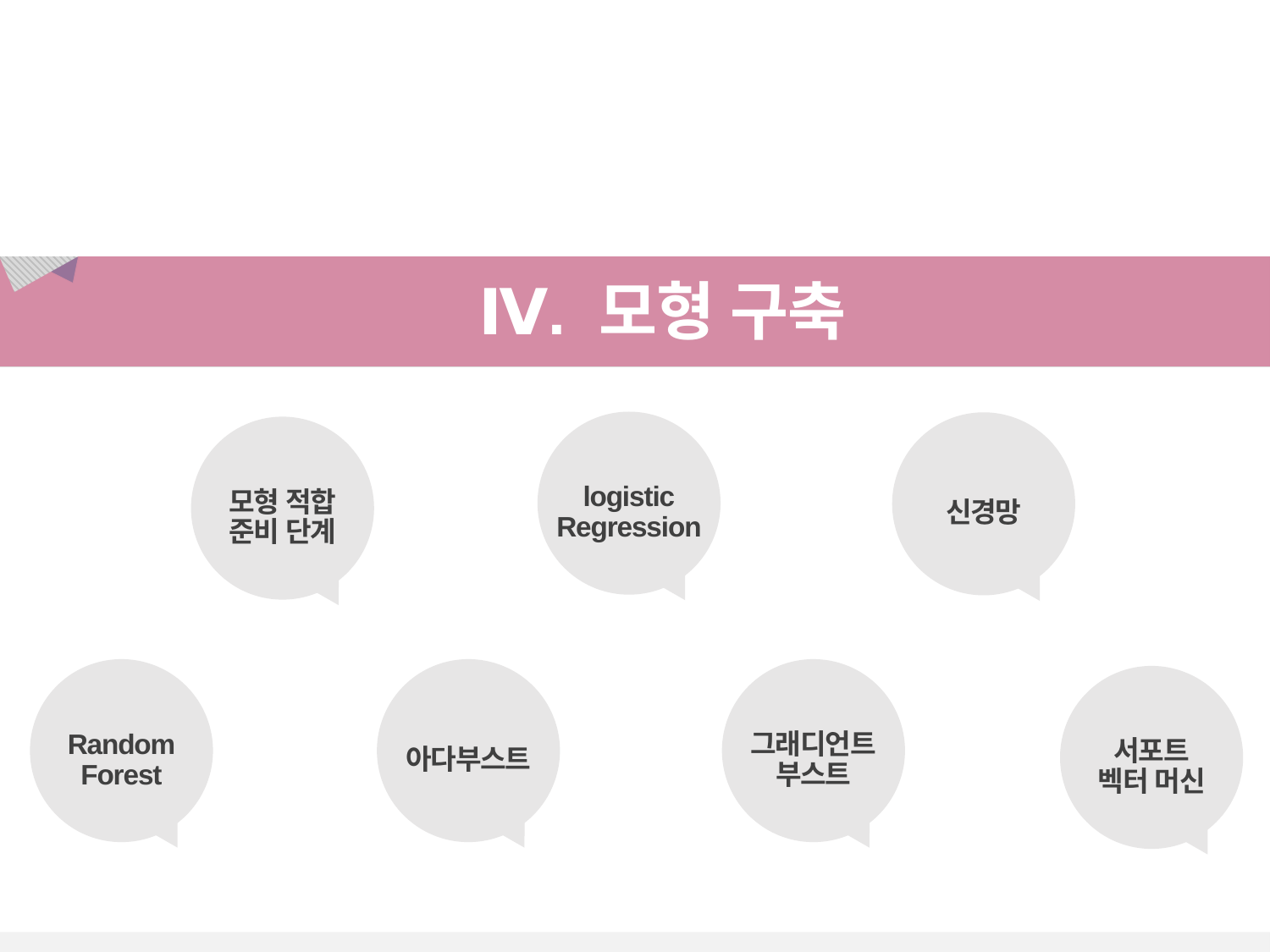

Ⅳ. 모형 구축

logistic
Regression

신경망

모형 적합
준비 단계

Random
Forest

아다부스트

그래디언트
부스트

서포트
벡터 머신